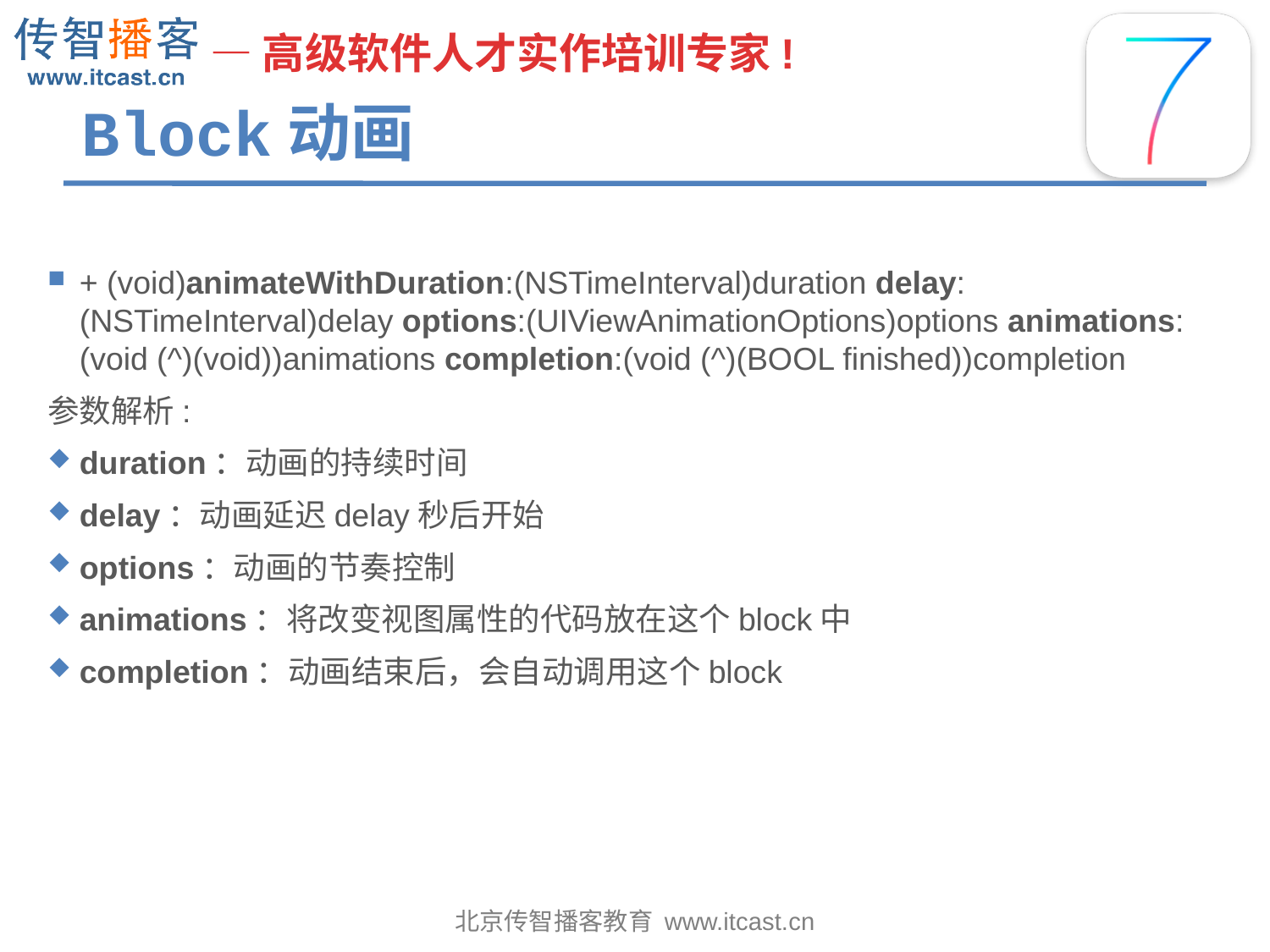

# Block动画
+ (void)animateWithDuration:(NSTimeInterval)duration delay:(NSTimeInterval)delay options:(UIViewAnimationOptions)options animations:(void (^)(void))animations completion:(void (^)(BOOL finished))completion
参数解析:
duration：动画的持续时间
delay：动画延迟delay秒后开始
options：动画的节奏控制
animations：将改变视图属性的代码放在这个block中
completion：动画结束后，会自动调用这个block